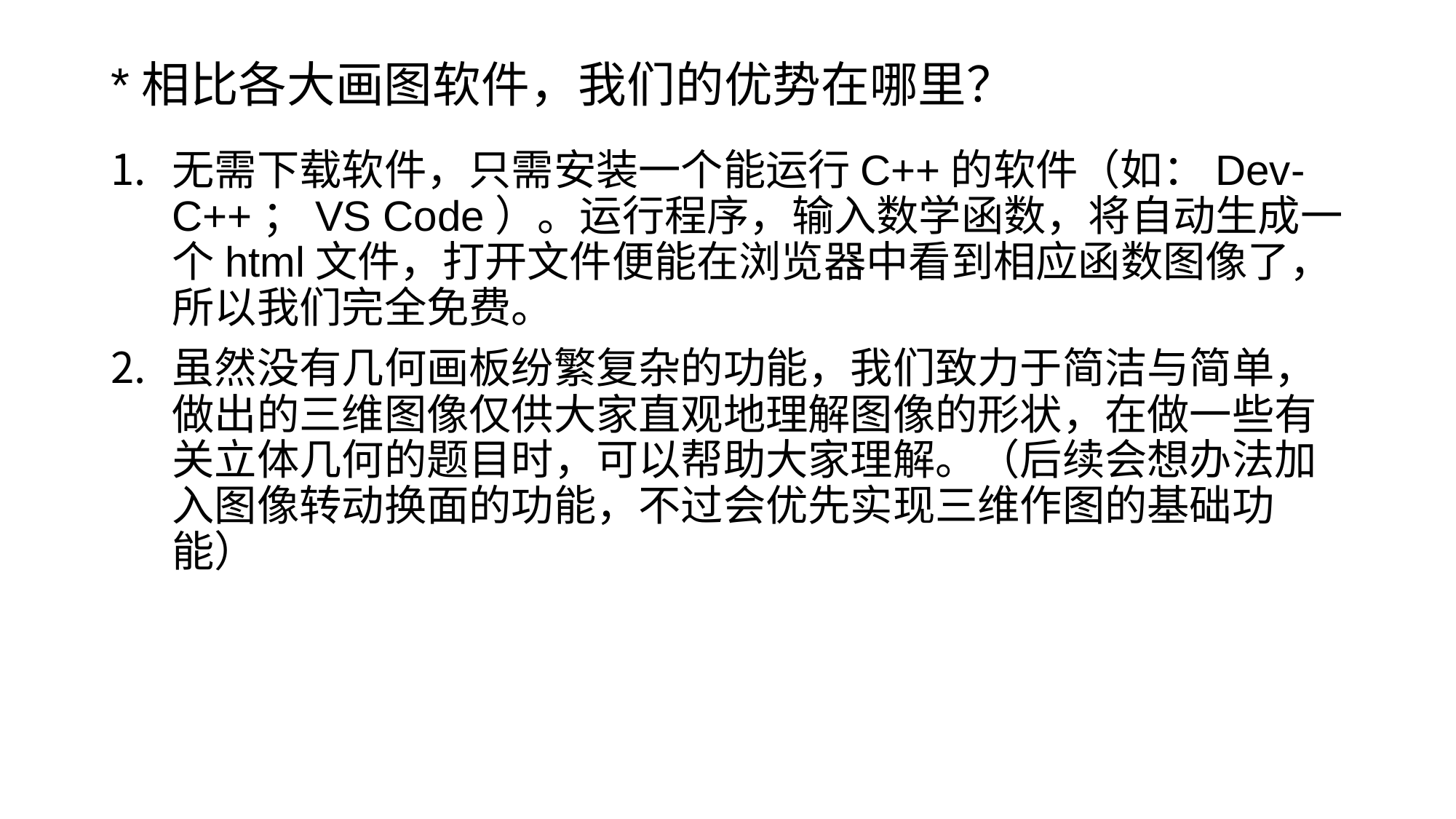

# *相比各大画图软件，我们的优势在哪里？
无需下载软件，只需安装一个能运行C++的软件（如：Dev-C++；VS Code）。运行程序，输入数学函数，将自动生成一个html文件，打开文件便能在浏览器中看到相应函数图像了，所以我们完全免费。
虽然没有几何画板纷繁复杂的功能，我们致力于简洁与简单，做出的三维图像仅供大家直观地理解图像的形状，在做一些有关立体几何的题目时，可以帮助大家理解。（后续会想办法加入图像转动换面的功能，不过会优先实现三维作图的基础功能）